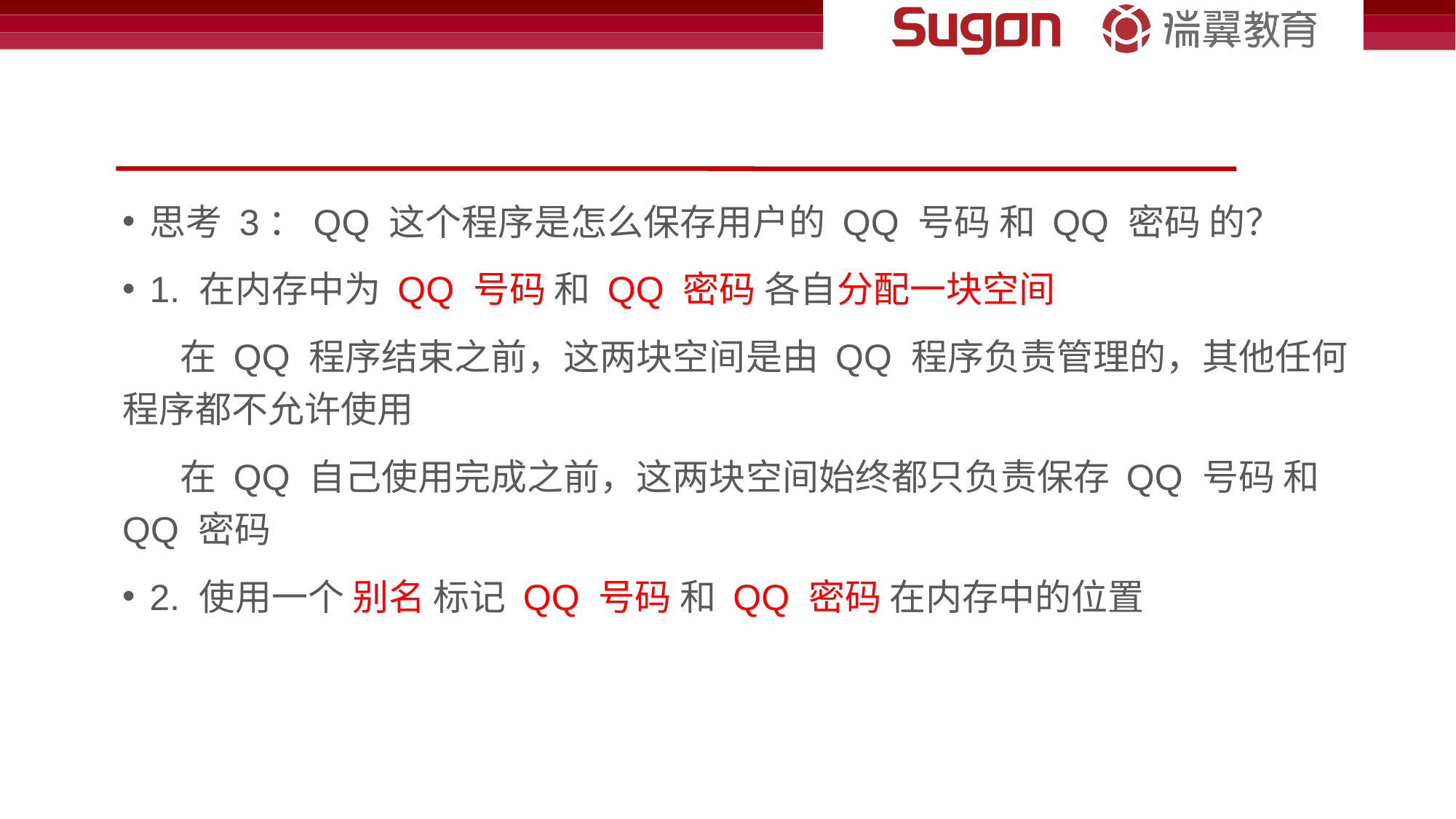

#
思考 3：QQ 这个程序是怎么保存用户的 QQ 号码 和 QQ 密码 的？
1. 在内存中为 QQ 号码 和 QQ 密码 各自分配一块空间
      在 QQ 程序结束之前，这两块空间是由 QQ 程序负责管理的，其他任何程序都不允许使用
      在 QQ 自己使用完成之前，这两块空间始终都只负责保存 QQ 号码 和 QQ 密码
2. 使用一个 别名 标记 QQ 号码 和 QQ 密码 在内存中的位置